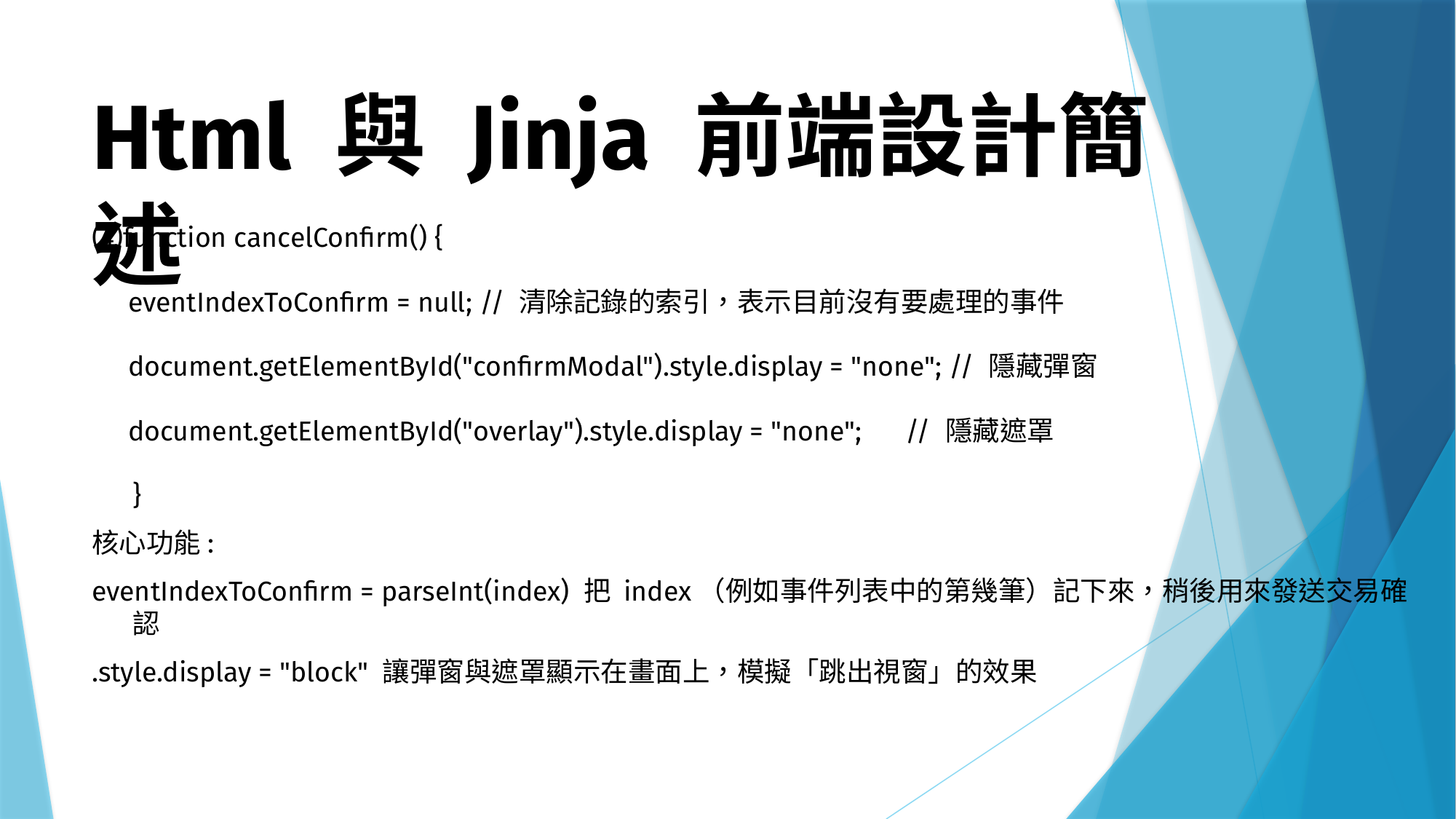

# Html 與 Jinja 前端設計簡述
(4)function cancelConfirm() {
     eventIndexToConfirm = null; // 清除記錄的索引，表示目前沒有要處理的事件
     document.getElementById("confirmModal").style.display = "none"; // 隱藏彈窗
     document.getElementById("overlay").style.display = "none";      // 隱藏遮罩
	}
核心功能:
eventIndexToConfirm = parseInt(index) 把 index（例如事件列表中的第幾筆）記下來，稍後用來發送交易確認
.style.display = "block" 讓彈窗與遮罩顯示在畫面上，模擬「跳出視窗」的效果